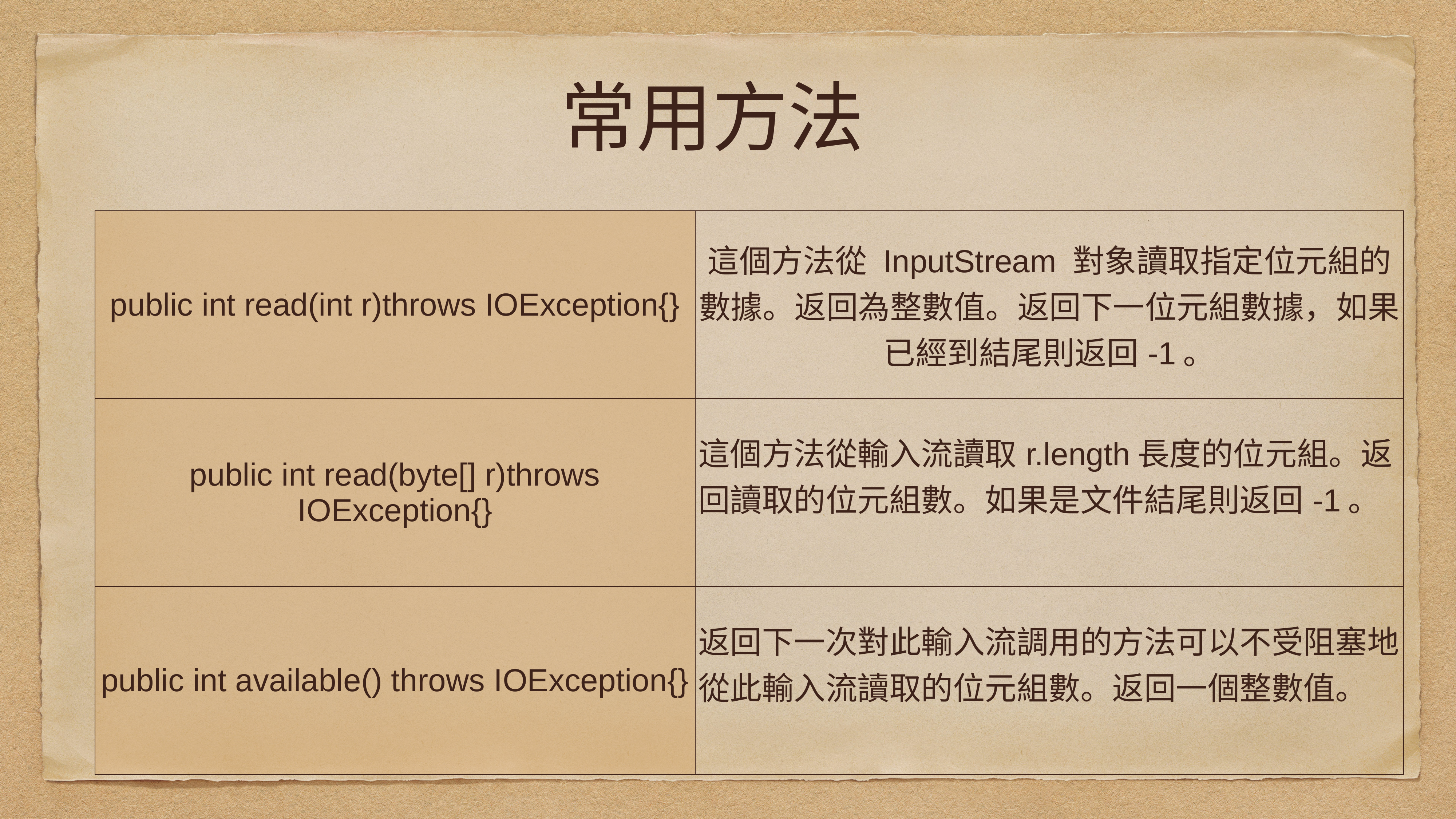

# 常用方法
| public int read(int r)throws IOException{} | 這個方法從 InputStream 對象讀取指定位元組的數據。返回為整數值。返回下一位元組數據，如果已經到結尾則返回-1。 |
| --- | --- |
| public int read(byte[] r)throws IOException{} | 這個方法從輸入流讀取r.length長度的位元組。返回讀取的位元組數。如果是文件結尾則返回-1。 |
| public int available() throws IOException{} | 返回下一次對此輸入流調用的方法可以不受阻塞地從此輸入流讀取的位元組數。返回一個整數值。 |